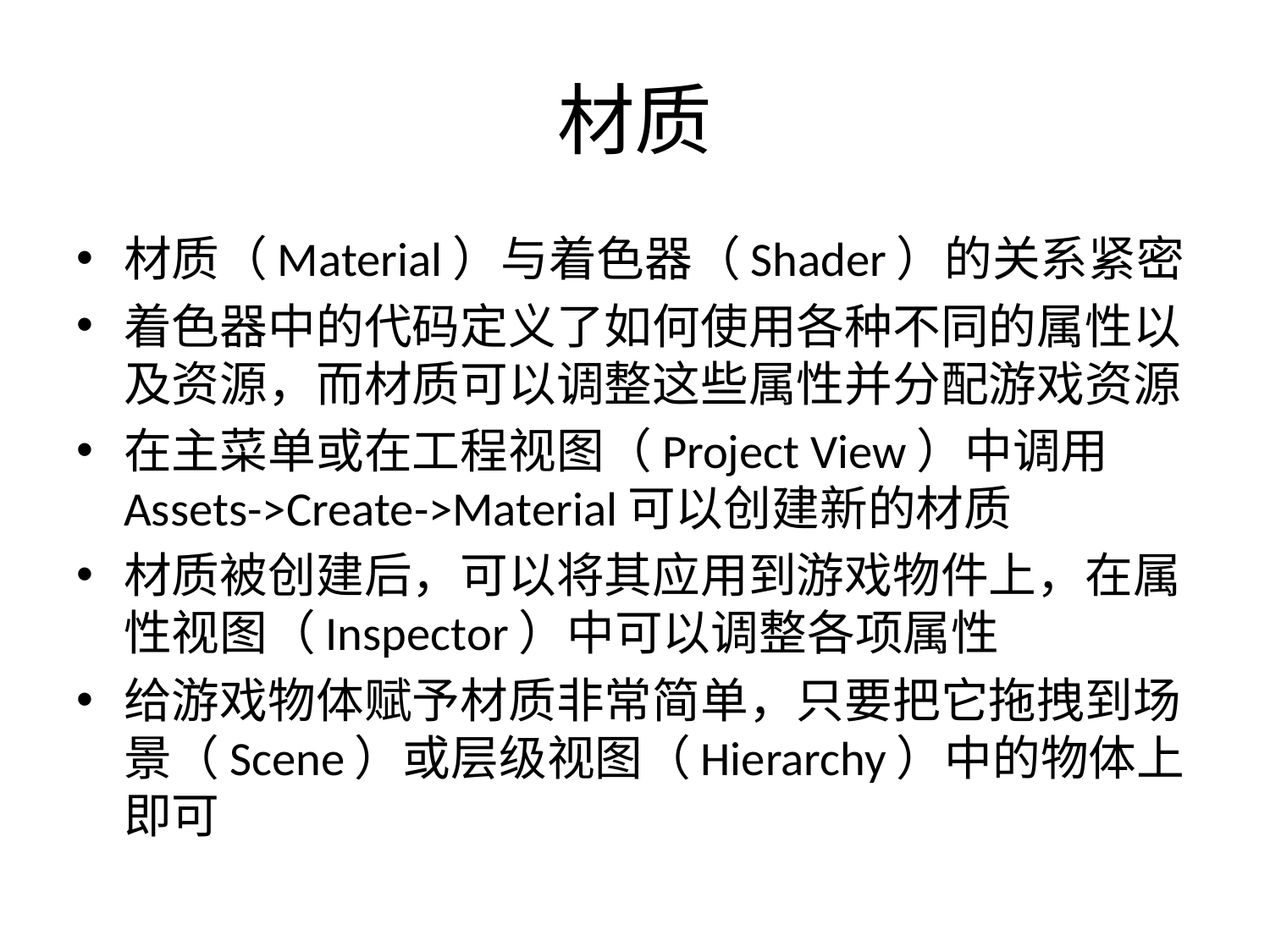

# 材质
材质（Material）与着色器（Shader）的关系紧密
着色器中的代码定义了如何使用各种不同的属性以及资源，而材质可以调整这些属性并分配游戏资源
在主菜单或在工程视图（Project View）中调用Assets->Create->Material可以创建新的材质
材质被创建后，可以将其应用到游戏物件上，在属性视图（Inspector）中可以调整各项属性
给游戏物体赋予材质非常简单，只要把它拖拽到场景（Scene）或层级视图（Hierarchy）中的物体上即可